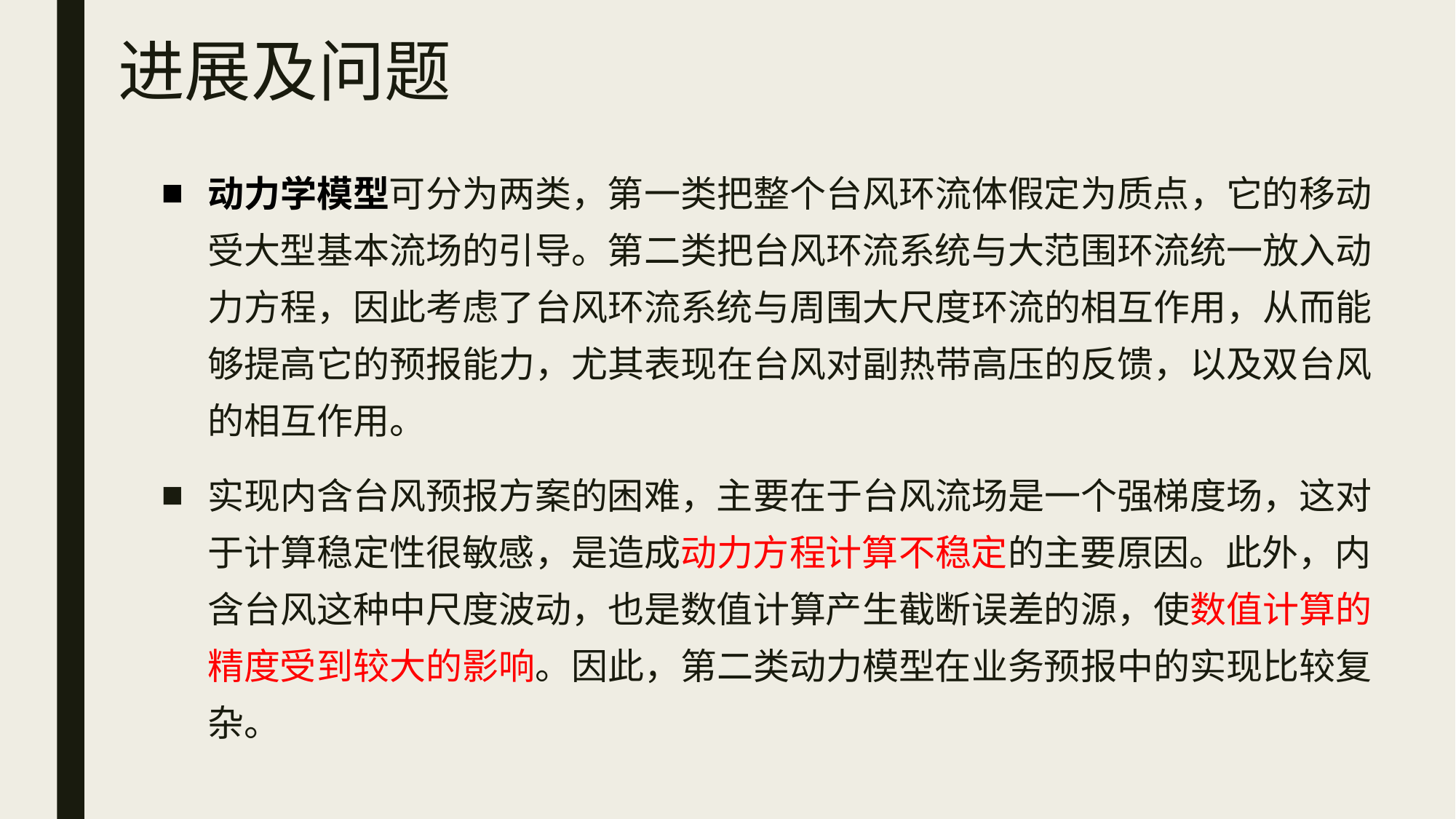

# 进展及问题
动力学模型可分为两类，第一类把整个台风环流体假定为质点，它的移动受大型基本流场的引导。第二类把台风环流系统与大范围环流统一放入动力方程，因此考虑了台风环流系统与周围大尺度环流的相互作用，从而能够提高它的预报能力，尤其表现在台风对副热带高压的反馈，以及双台风的相互作用。
实现内含台风预报方案的困难，主要在于台风流场是一个强梯度场，这对于计算稳定性很敏感，是造成动力方程计算不稳定的主要原因。此外，内含台风这种中尺度波动，也是数值计算产生截断误差的源，使数值计算的精度受到较大的影响。因此，第二类动力模型在业务预报中的实现比较复杂。